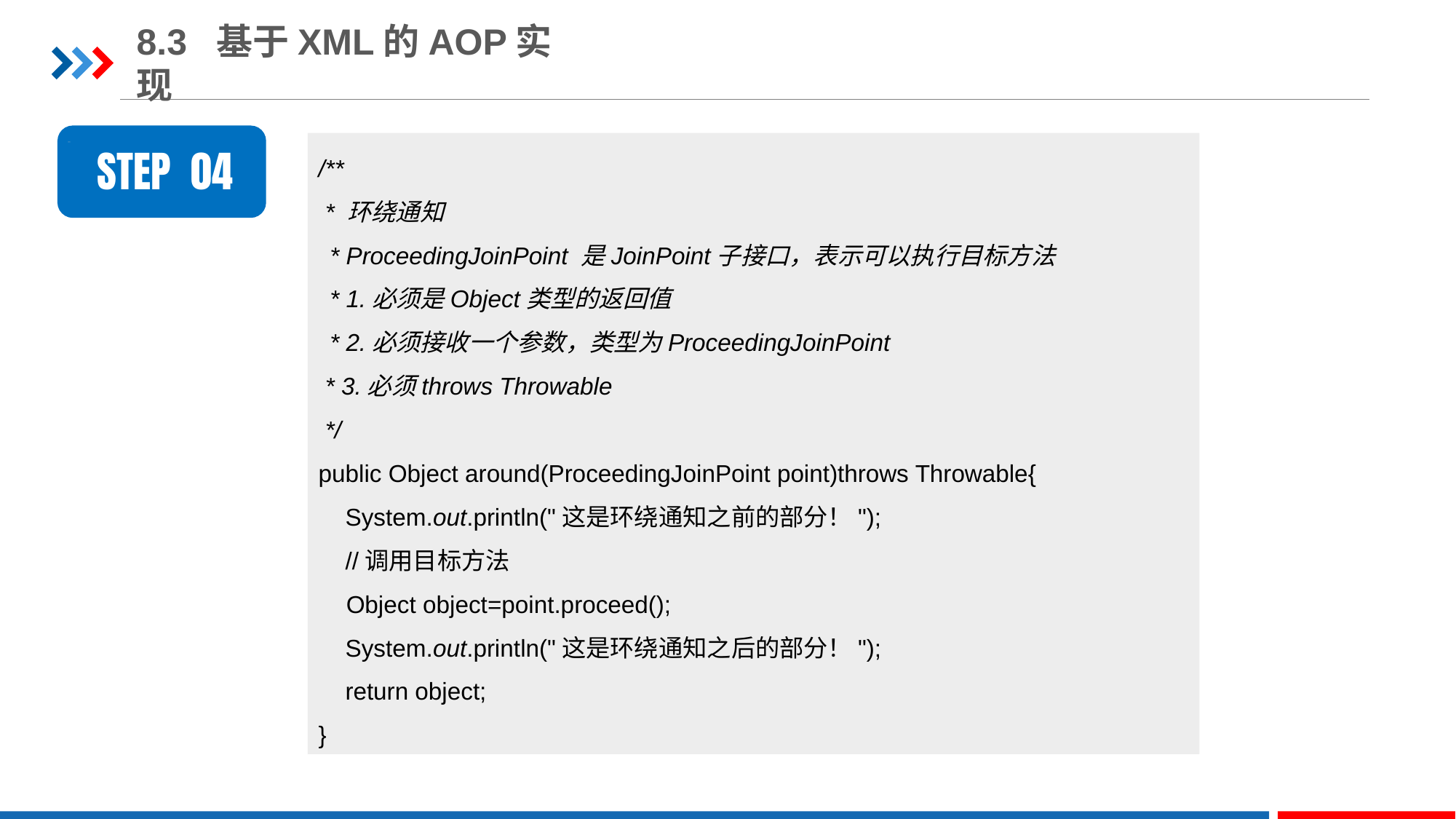

8.3  基于XML的AOP实现

/**
 * 环绕通知
 * ProceedingJoinPoint 是JoinPoint子接口，表示可以执行目标方法
 * 1.必须是Object类型的返回值
 * 2.必须接收一个参数，类型为ProceedingJoinPoint
 * 3.必须throws Throwable
 */
public Object around(ProceedingJoinPoint point)throws Throwable{
    System.out.println("这是环绕通知之前的部分！");
    //调用目标方法
    Object object=point.proceed();
    System.out.println("这是环绕通知之后的部分！");
    return object;
}
STEP  04